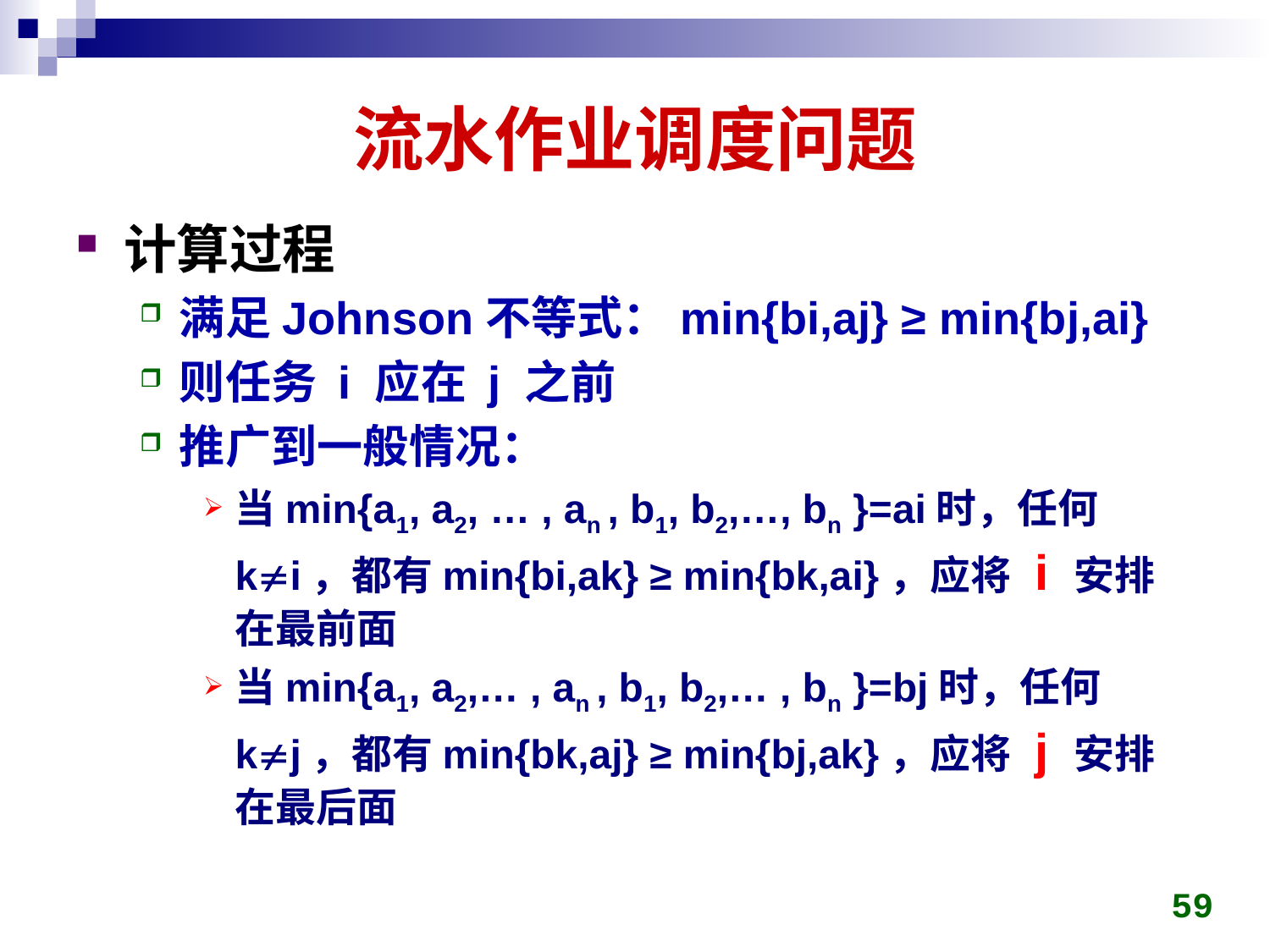

# 流水作业调度问题
计算过程
满足Johnson不等式：min{bi,aj} ≥ min{bj,ai}
则任务 i 应在 j 之前
推广到一般情况：
当min{a1, a2, … , an , b1, b2,…, bn }=ai时，任何k≠i，都有min{bi,ak} ≥ min{bk,ai}，应将 i 安排在最前面
当min{a1, a2,… , an , b1, b2,… , bn }=bj时，任何k≠j，都有min{bk,aj} ≥ min{bj,ak}，应将 j 安排在最后面

59